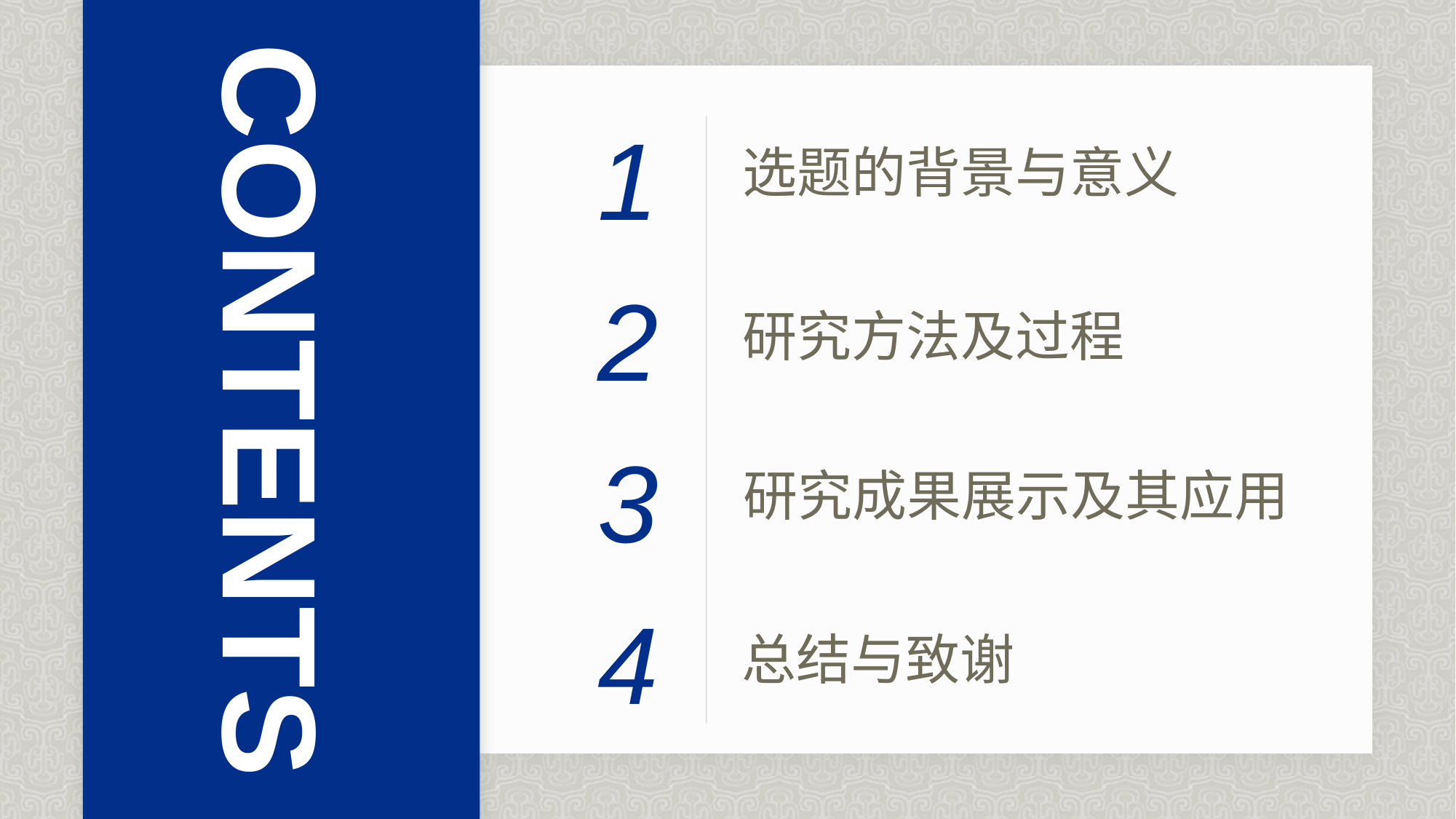

1
选题的背景与意义
2
研究方法及过程
CONTENTS
3
研究成果展示及其应用
4
总结与致谢